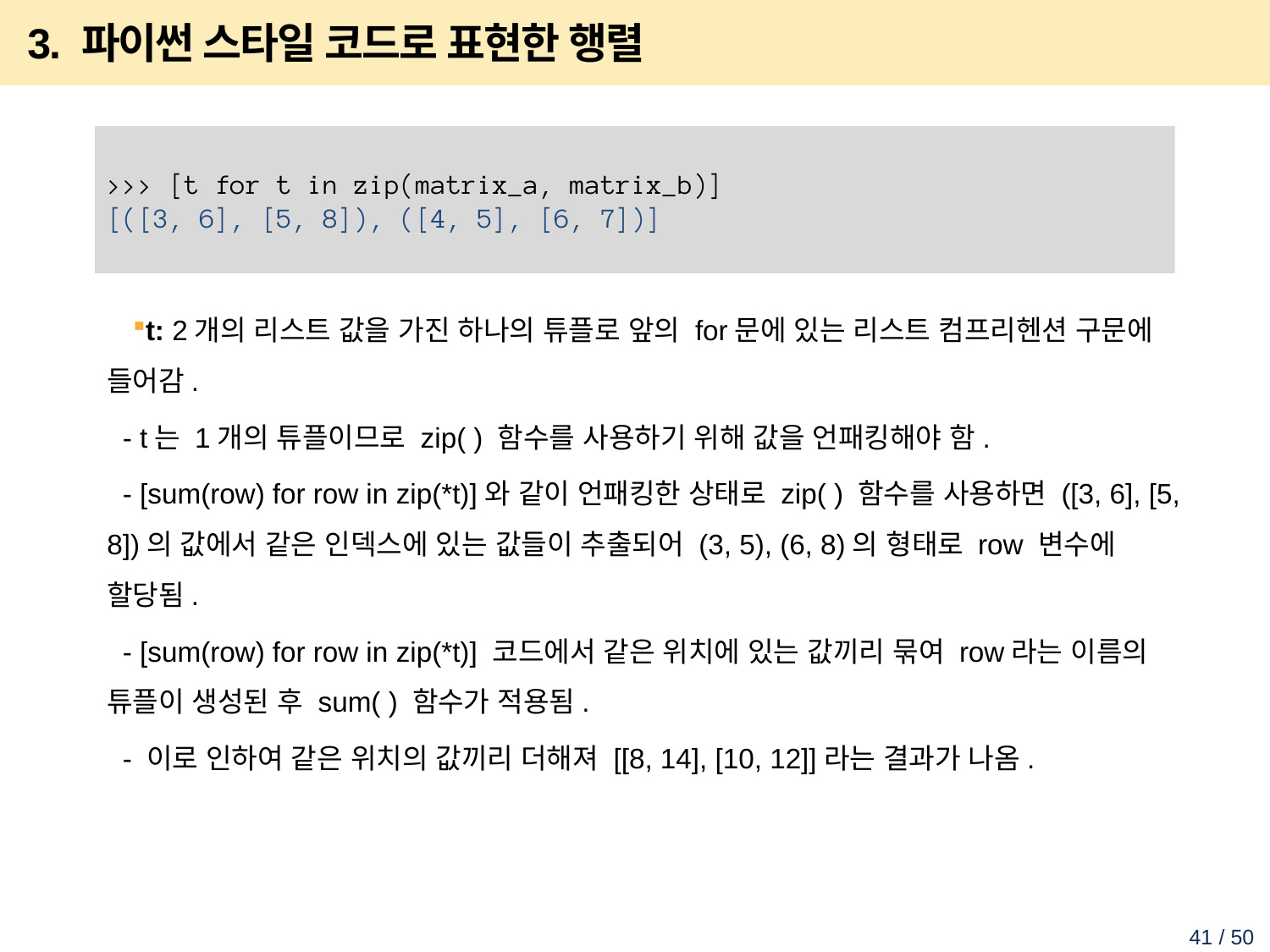

# 3. 파이썬 스타일 코드로 표현한 행렬

t: 2개의 리스트 값을 가진 하나의 튜플로 앞의 for문에 있는 리스트 컴프리헨션 구문에 들어감.
  - t는 1개의 튜플이므로 zip( ) 함수를 사용하기 위해 값을 언패킹해야 함.
  - [sum(row) for row in zip(*t)]와 같이 언패킹한 상태로 zip( ) 함수를 사용하면 ([3, 6], [5, 8])의 값에서 같은 인덱스에 있는 값들이 추출되어 (3, 5), (6, 8)의 형태로 row 변수에 할당됨.
  - [sum(row) for row in zip(*t)] 코드에서 같은 위치에 있는 값끼리 묶여 row라는 이름의 튜플이 생성된 후 sum( ) 함수가 적용됨.
  - 이로 인하여 같은 위치의 값끼리 더해져 [[8, 14], [10, 12]]라는 결과가 나옴.
>>> [t for t in zip(matrix_a, matrix_b)]
[([3, 6], [5, 8]), ([4, 5], [6, 7])]